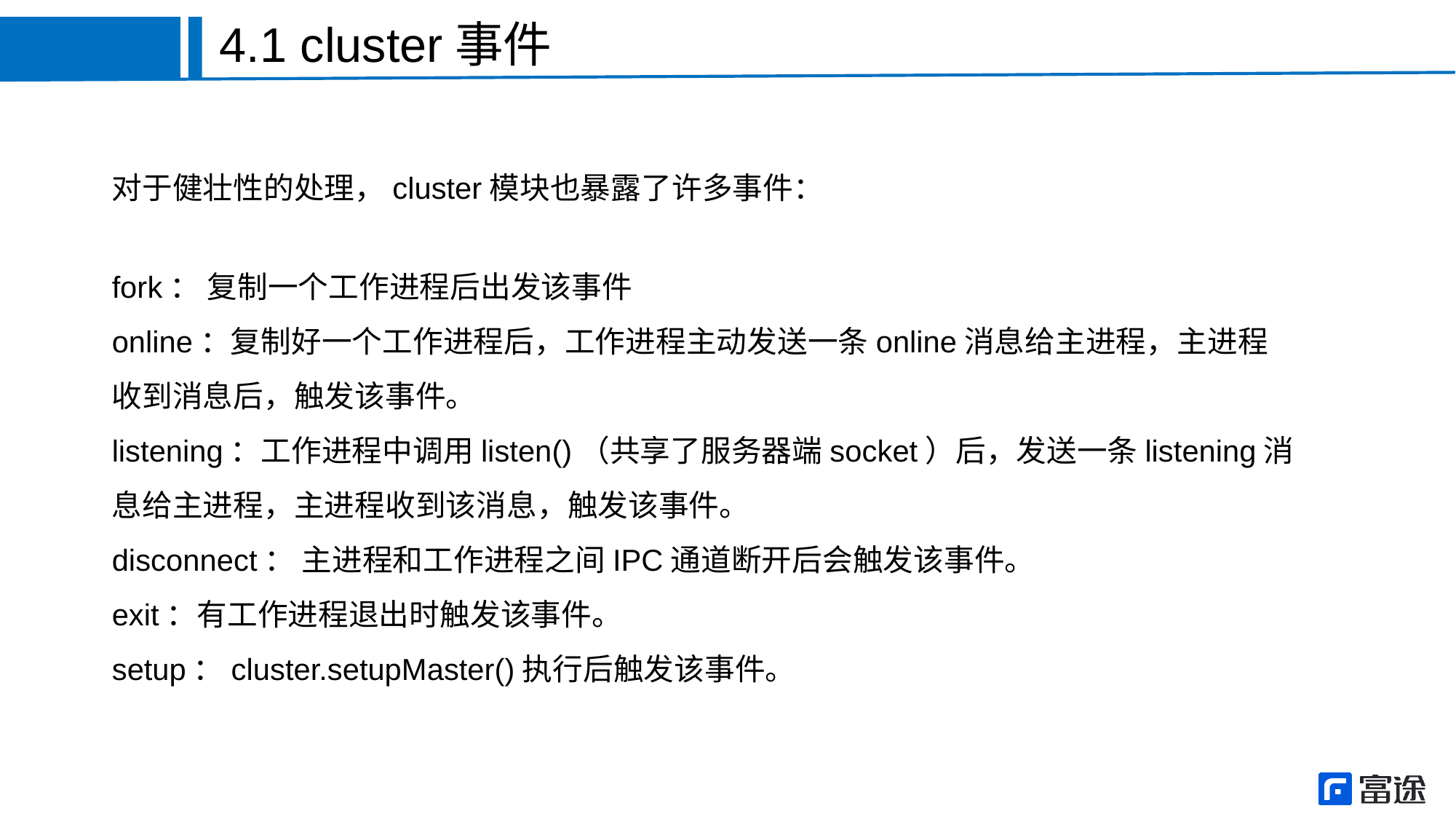

4.1 cluster事件
对于健壮性的处理，cluster模块也暴露了许多事件：
fork： 复制一个工作进程后出发该事件
online：复制好一个工作进程后，工作进程主动发送一条online消息给主进程，主进程收到消息后，触发该事件。
listening：工作进程中调用listen()（共享了服务器端socket）后，发送一条listening消息给主进程，主进程收到该消息，触发该事件。
disconnect： 主进程和工作进程之间IPC通道断开后会触发该事件。
exit：有工作进程退出时触发该事件。
setup：cluster.setupMaster()执行后触发该事件。